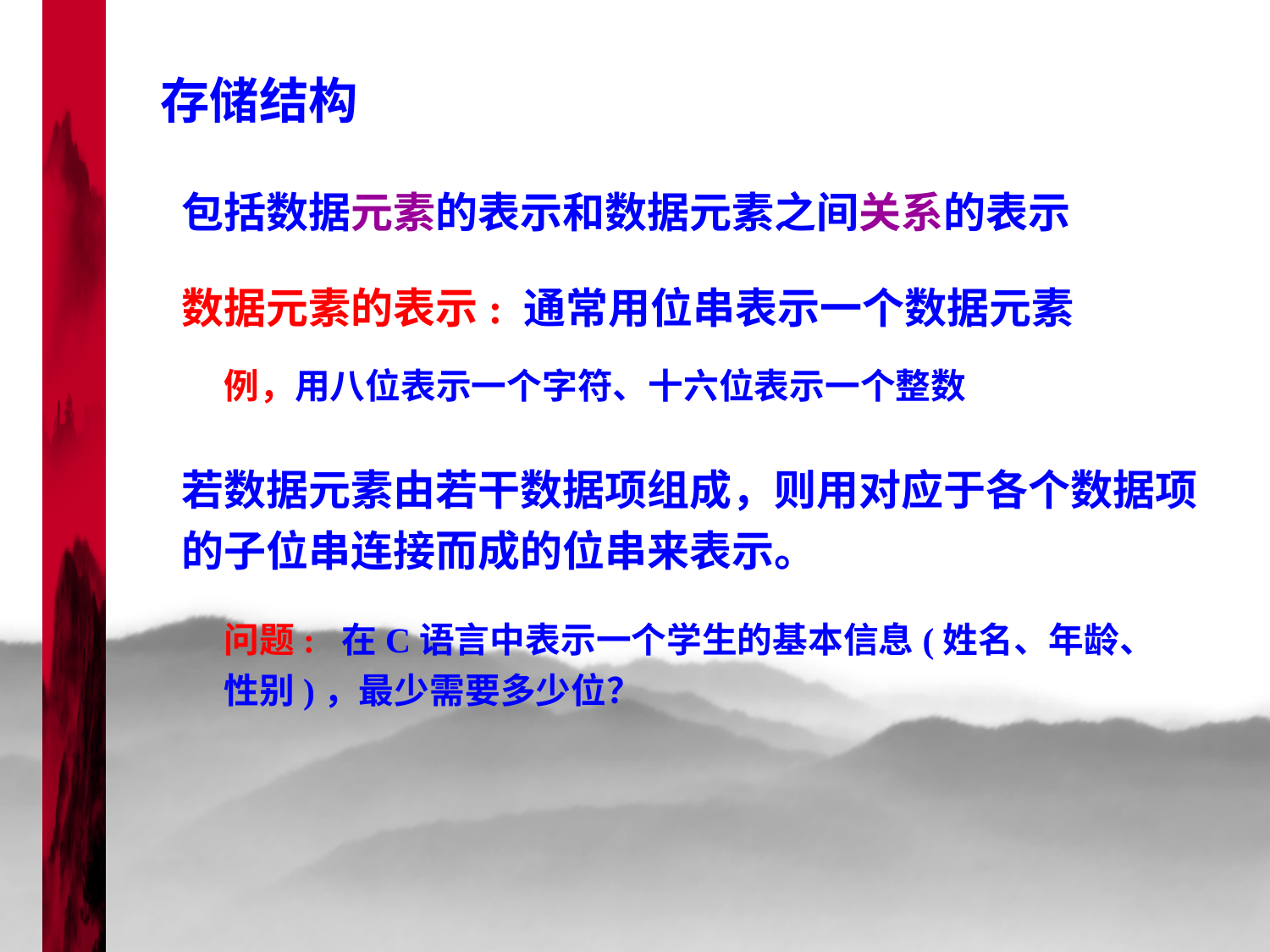

存储结构
包括数据元素的表示和数据元素之间关系的表示
数据元素的表示: 通常用位串表示一个数据元素
例，用八位表示一个字符、十六位表示一个整数
若数据元素由若干数据项组成，则用对应于各个数据项的子位串连接而成的位串来表示。
问题:  在C语言中表示一个学生的基本信息(姓名、年龄、性别)，最少需要多少位？